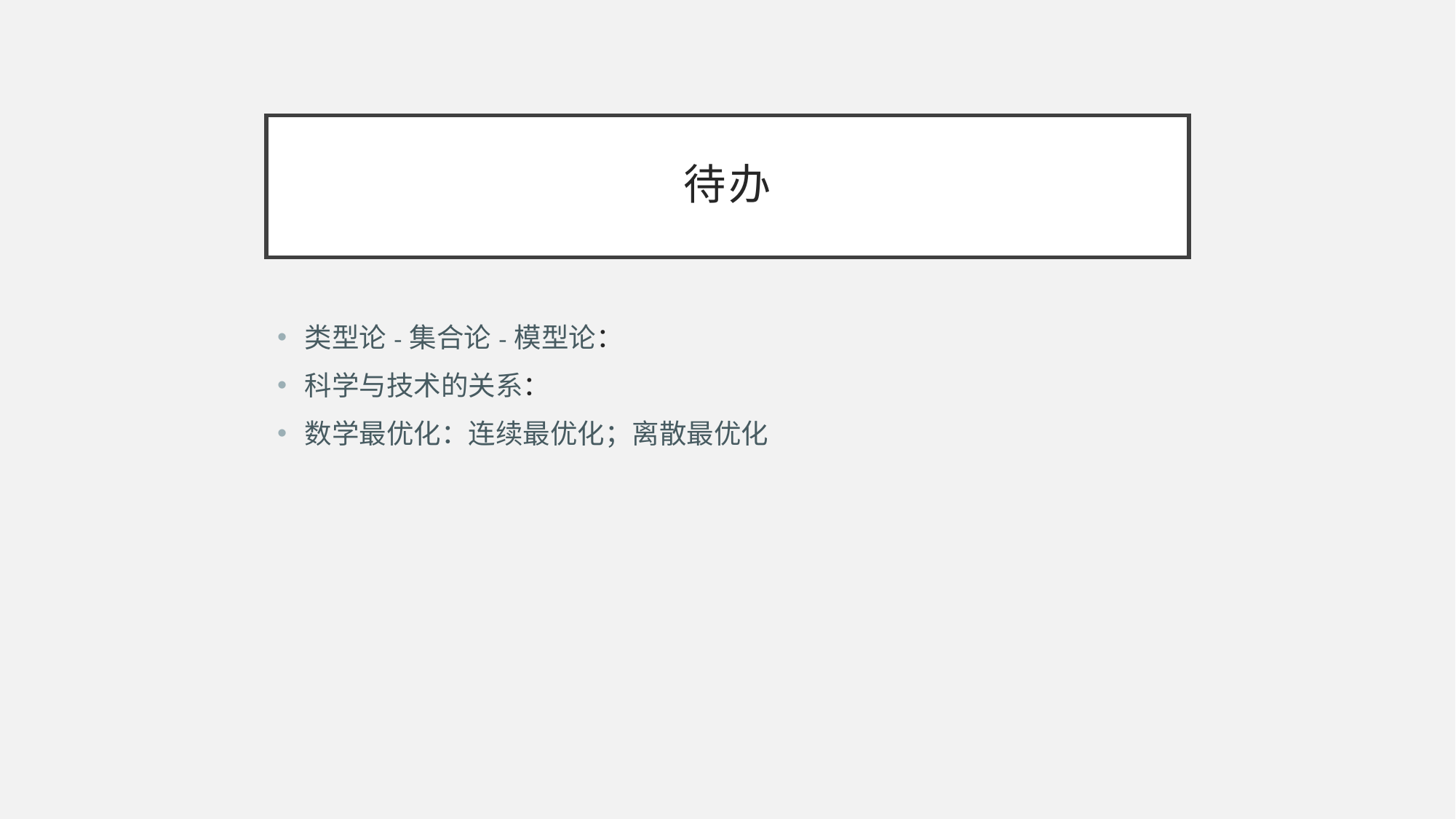

# 待办
类型论-集合论-模型论：
科学与技术的关系：
数学最优化：连续最优化；离散最优化